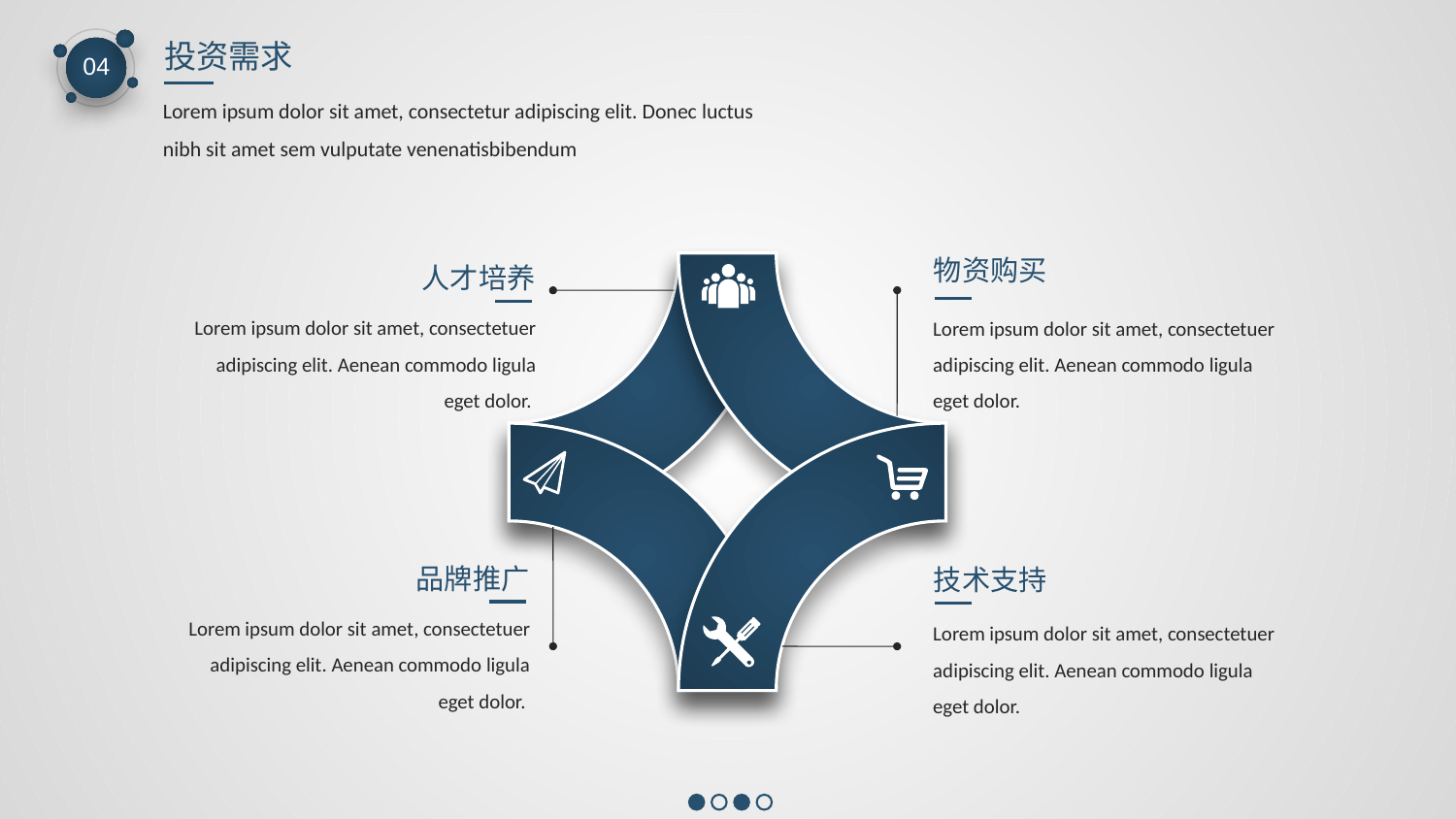

投资需求
04
Lorem ipsum dolor sit amet, consectetur adipiscing elit. Donec luctus nibh sit amet sem vulputate venenatisbibendum
物资购买

人才培养

Lorem ipsum dolor sit amet, consectetuer adipiscing elit. Aenean commodo ligula eget dolor.
Lorem ipsum dolor sit amet, consectetuer adipiscing elit. Aenean commodo ligula eget dolor.

品牌推广
技术支持
Lorem ipsum dolor sit amet, consectetuer adipiscing elit. Aenean commodo ligula eget dolor.
Lorem ipsum dolor sit amet, consectetuer adipiscing elit. Aenean commodo ligula eget dolor.